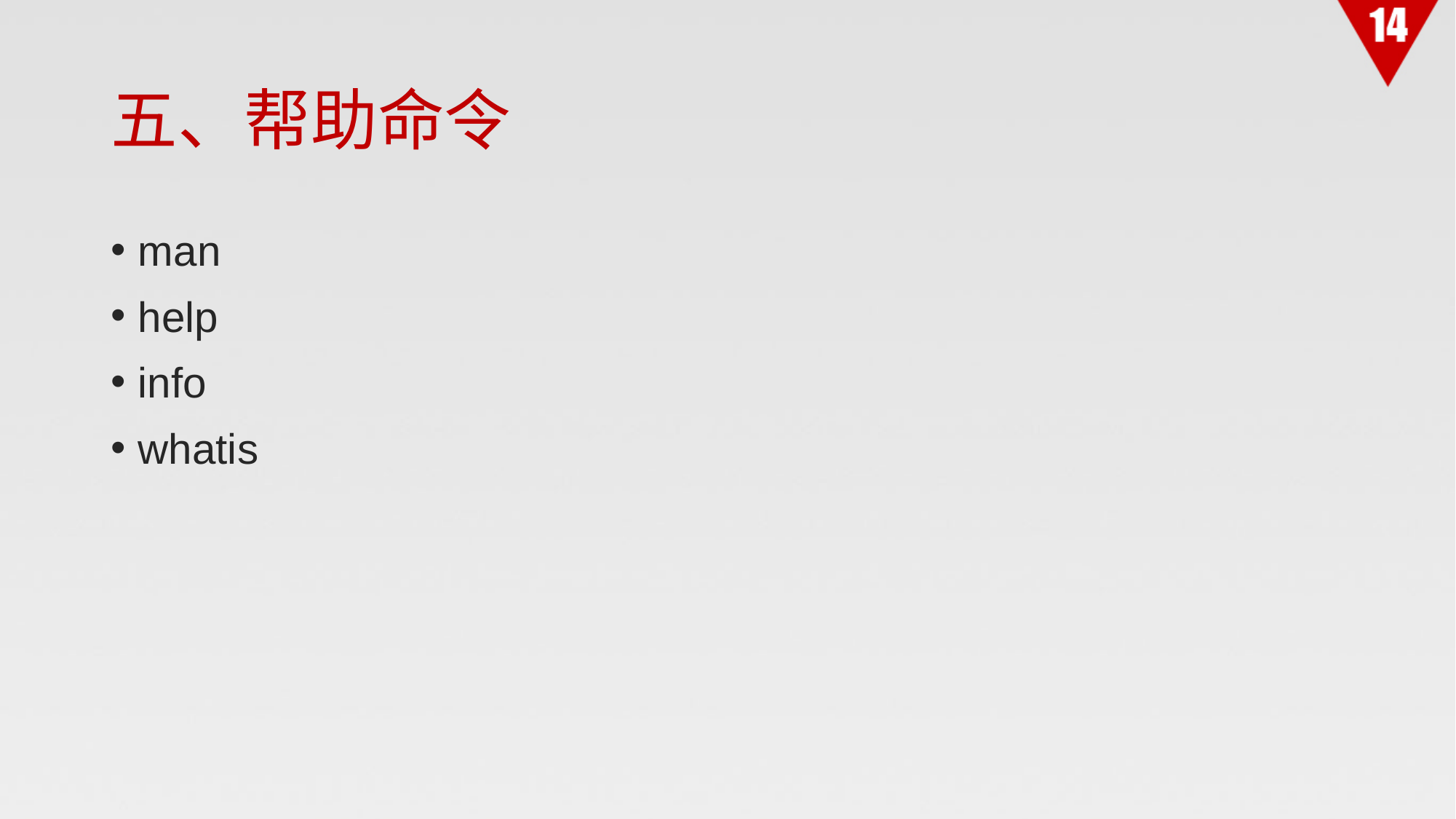

# 五、帮助命令
man
help
info
whatis
15